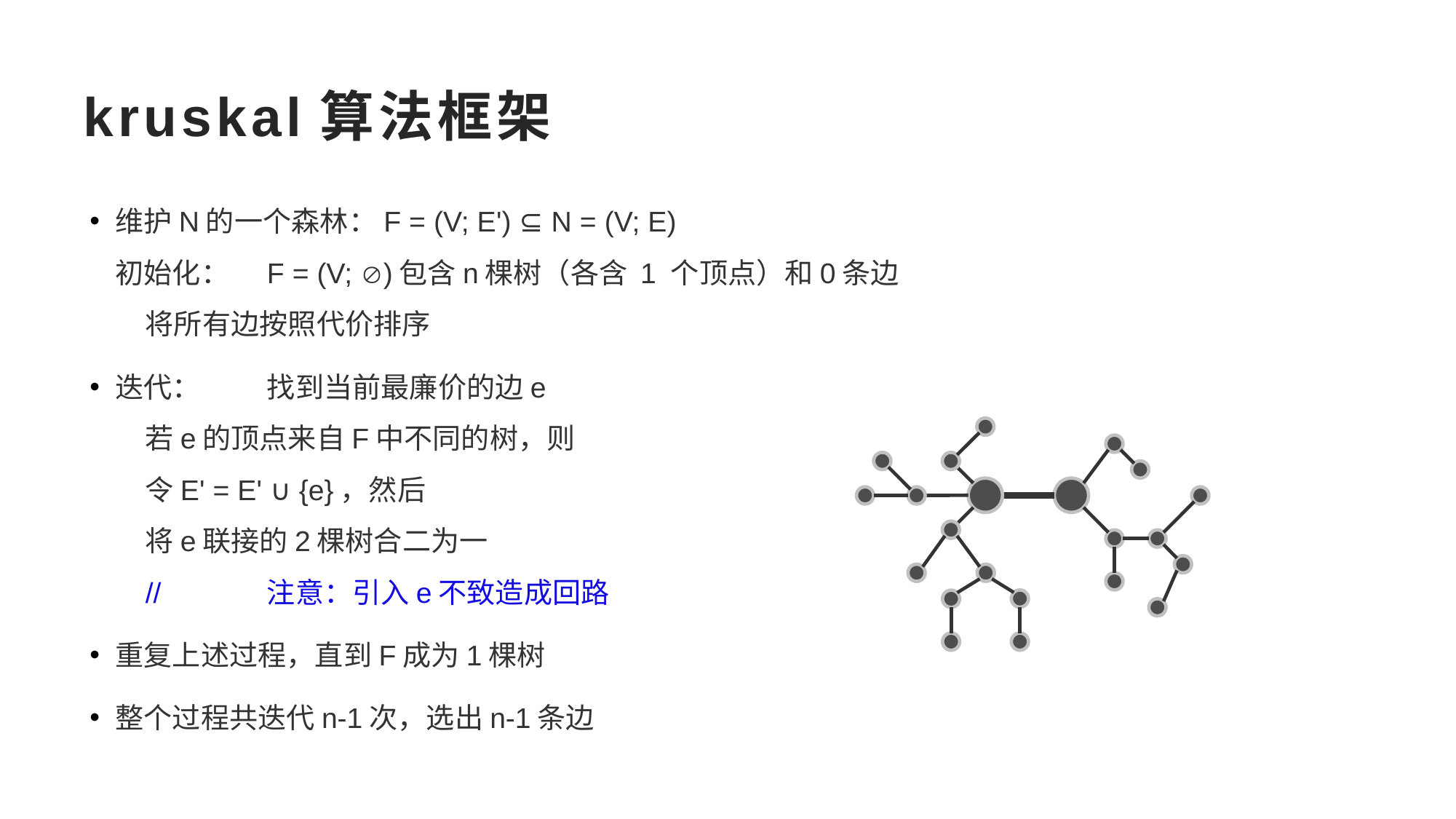

# kruskal算法框架
维护N的一个森林：F = (V; E') ⊆ N = (V; E)
初始化：	F = (V; ∅)包含n棵树（各含 1 个顶点）和0条边
	将所有边按照代价排序
迭代：	找到当前最廉价的边e
	若e的顶点来自F中不同的树，则
		令E' = E' ∪ {e}，然后
		将e联接的2棵树合二为一
	//	注意：引入e不致造成回路
重复上述过程，直到F成为1棵树
整个过程共迭代n-1次，选出n-1条边